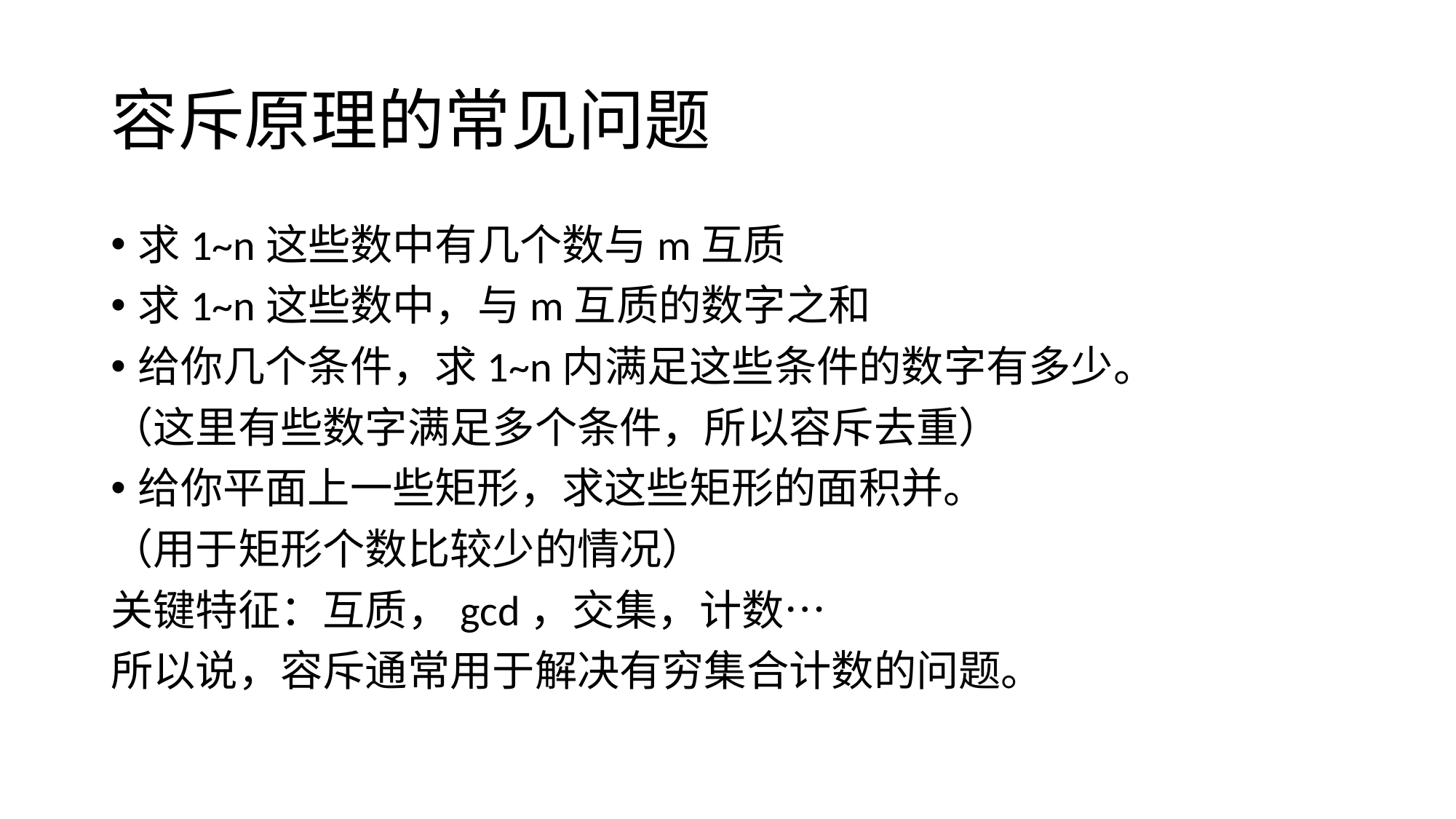

# 容斥原理的常见问题
求1~n这些数中有几个数与m互质
求1~n这些数中，与m互质的数字之和
给你几个条件，求1~n内满足这些条件的数字有多少。
（这里有些数字满足多个条件，所以容斥去重）
给你平面上一些矩形，求这些矩形的面积并。
（用于矩形个数比较少的情况）
关键特征：互质，gcd，交集，计数…
所以说，容斥通常用于解决有穷集合计数的问题。